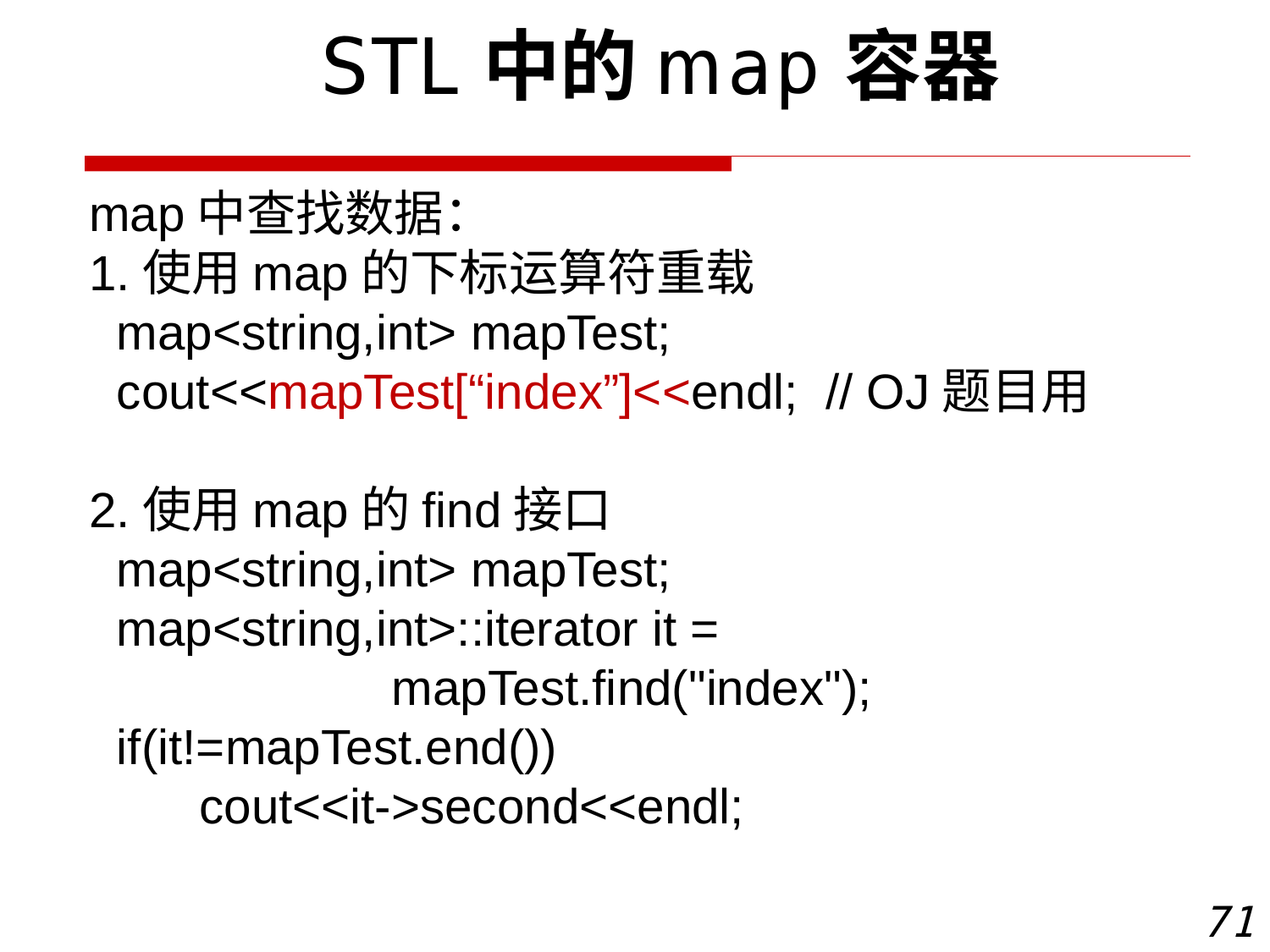

STL中的map容器
map中查找数据：
1.使用map的下标运算符重载
  map<string,int> mapTest;
  cout<<mapTest[“index”]<<endl;  // OJ题目用

2.使用map的find接口
  map<string,int> mapTest;
  map<string,int>::iterator it =
                      mapTest.find("index");
  if(it!=mapTest.end())
        cout<<it->second<<endl;

71